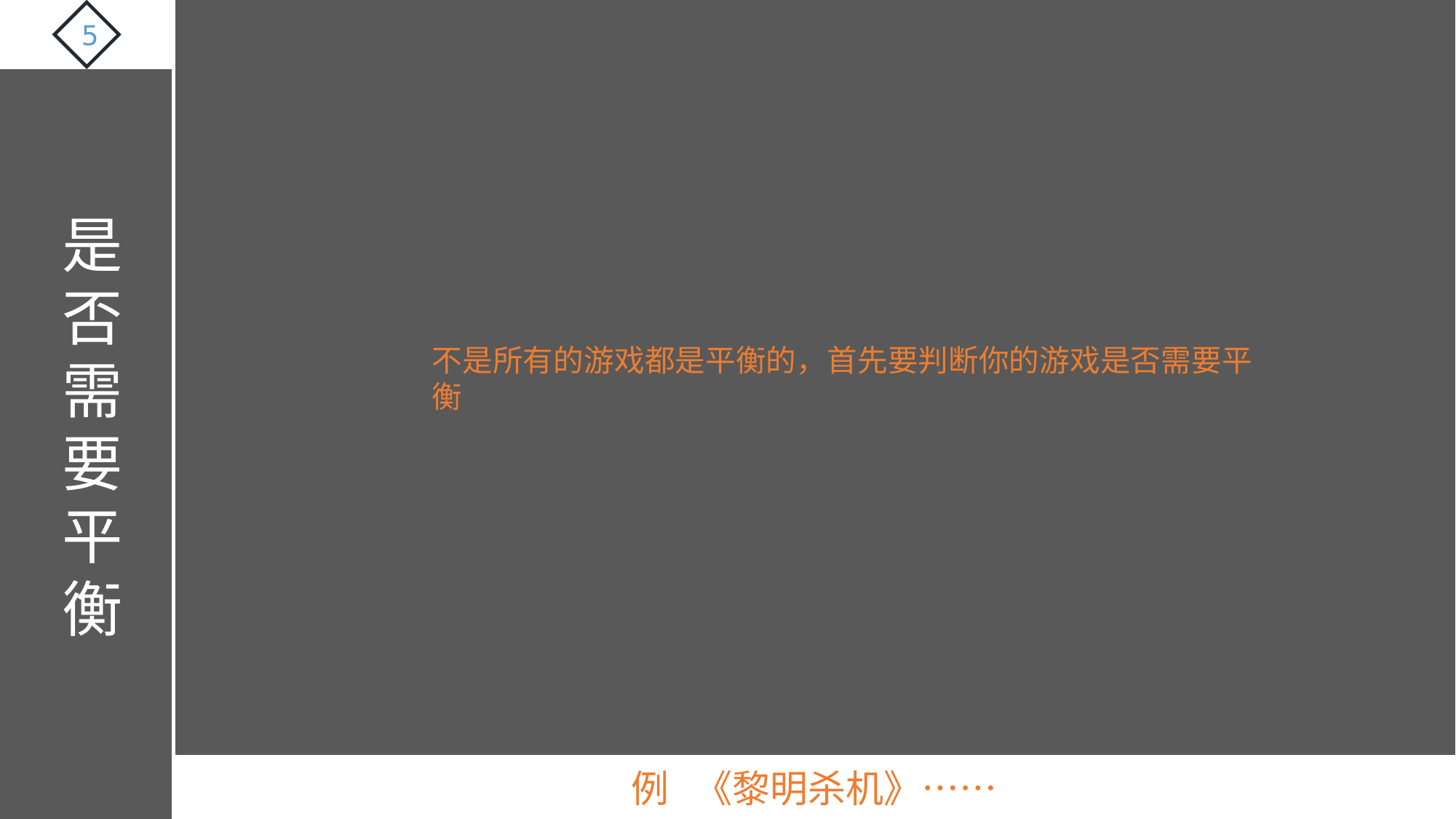

5
是否需要平衡
不是所有的游戏都是平衡的，首先要判断你的游戏是否需要平衡
例   《黎明杀机》……